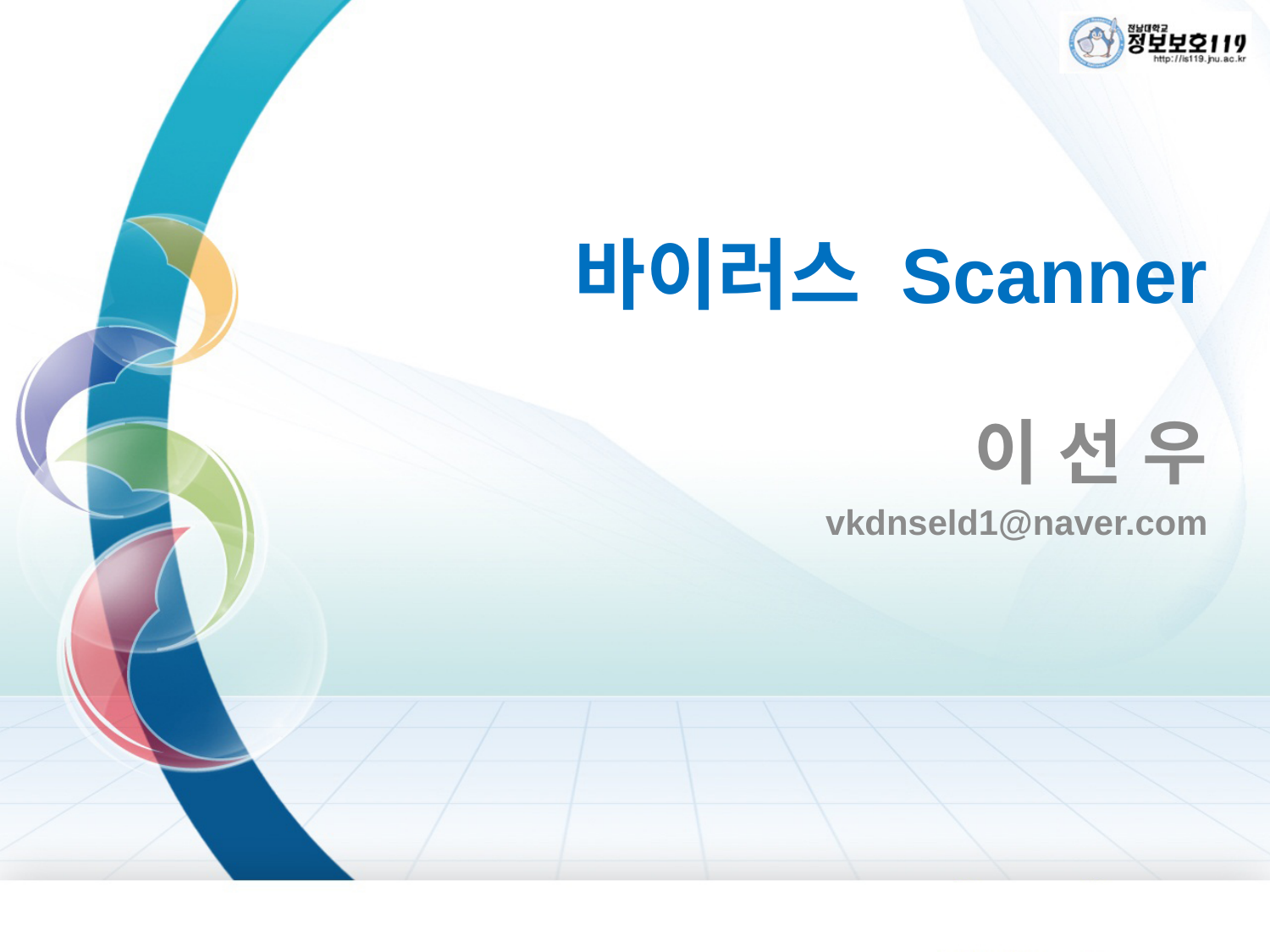

# 바이러스 Scanner

 이 선 우
vkdnseld1@naver.com